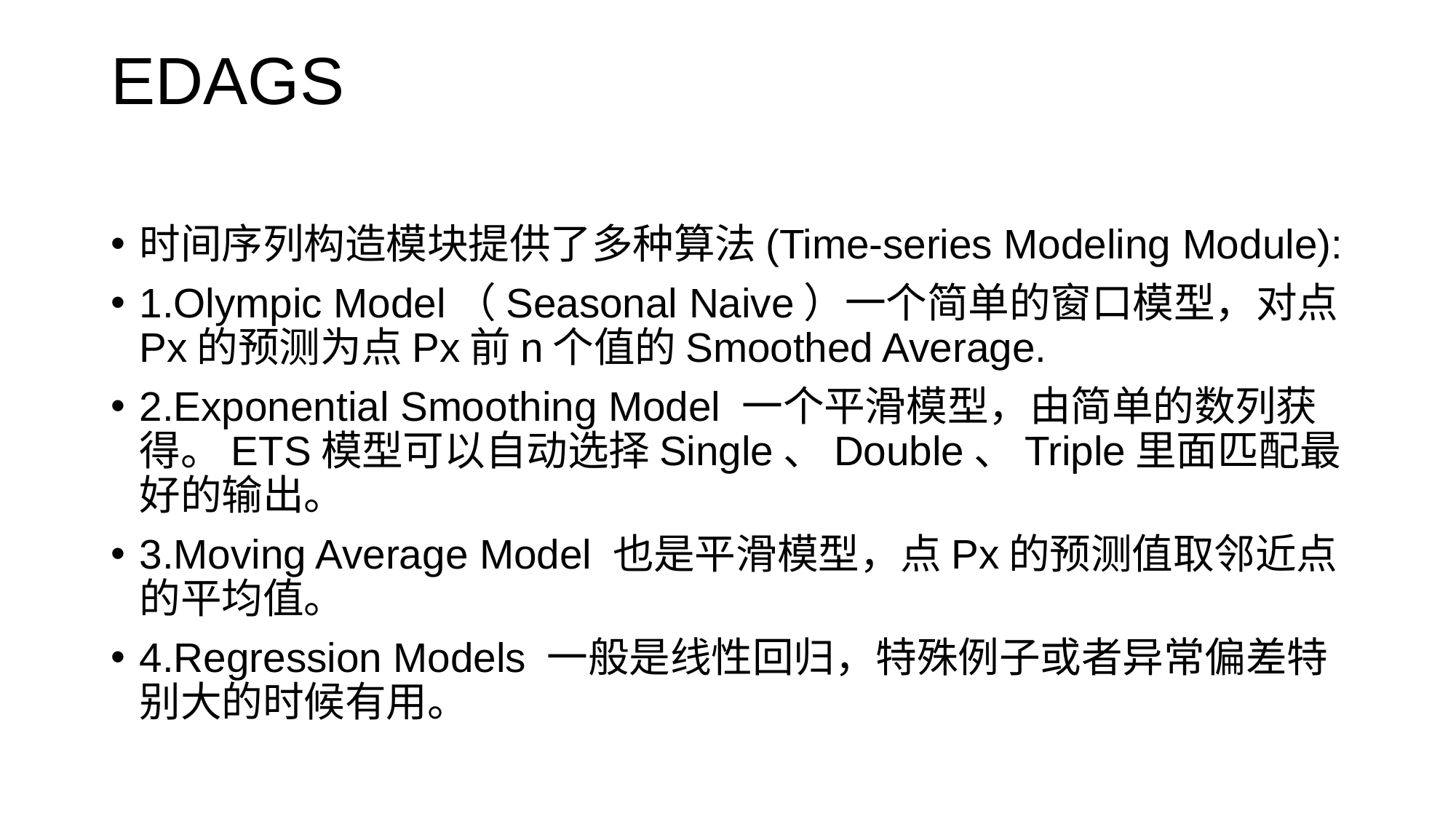

# EDAGS
时间序列构造模块提供了多种算法(Time-series Modeling Module):
1.Olympic Model（Seasonal Naive）一个简单的窗口模型，对点Px的预测为点Px前n个值的Smoothed Average.
2.Exponential Smoothing Model 一个平滑模型，由简单的数列获得。ETS模型可以自动选择Single、Double、Triple里面匹配最好的输出。
3.Moving Average Model 也是平滑模型，点Px的预测值取邻近点的平均值。
4.Regression Models 一般是线性回归，特殊例子或者异常偏差特别大的时候有用。